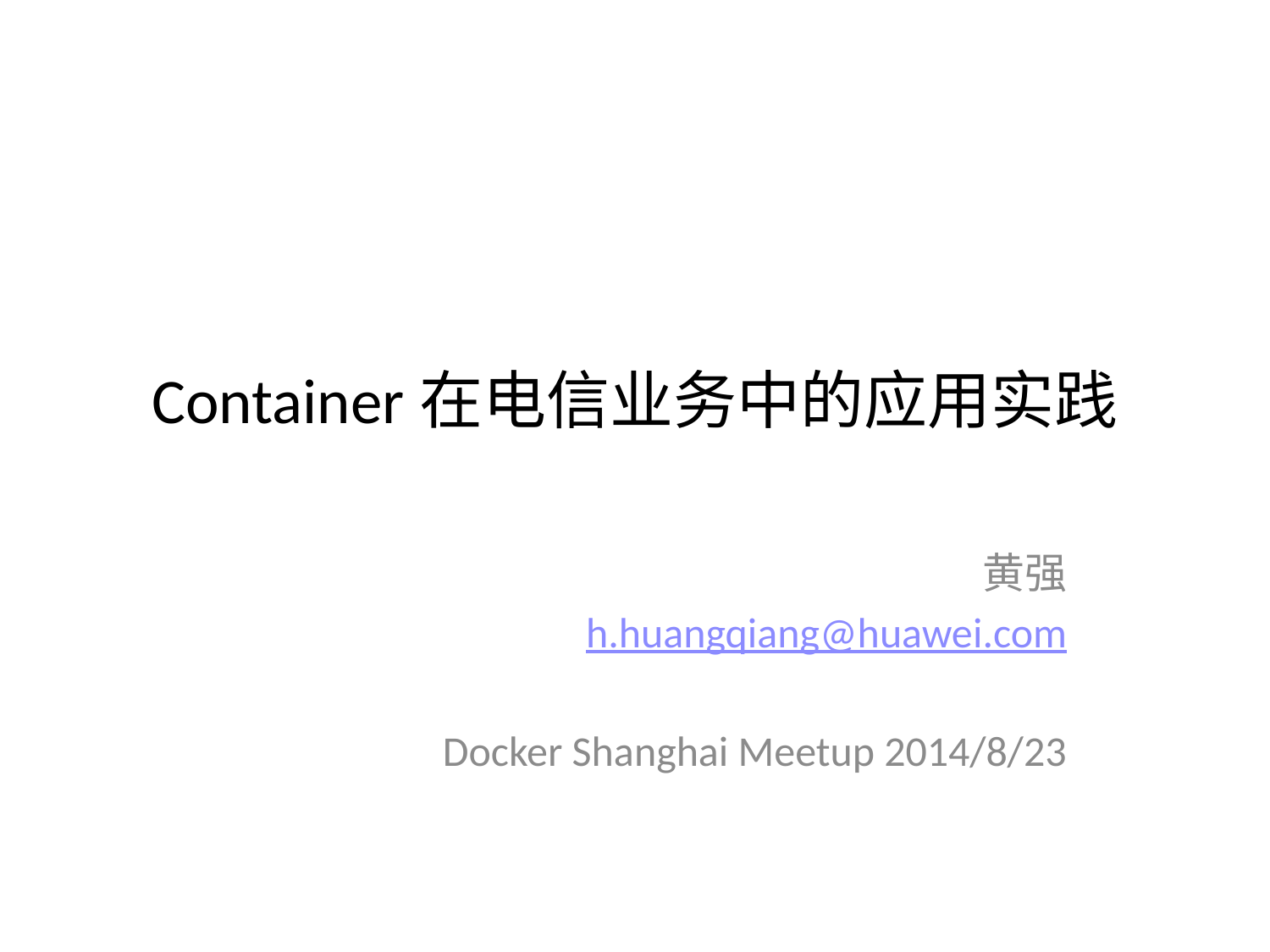

# Container在电信业务中的应用实践
黄强
h.huangqiang@huawei.com

Docker Shanghai Meetup 2014/8/23